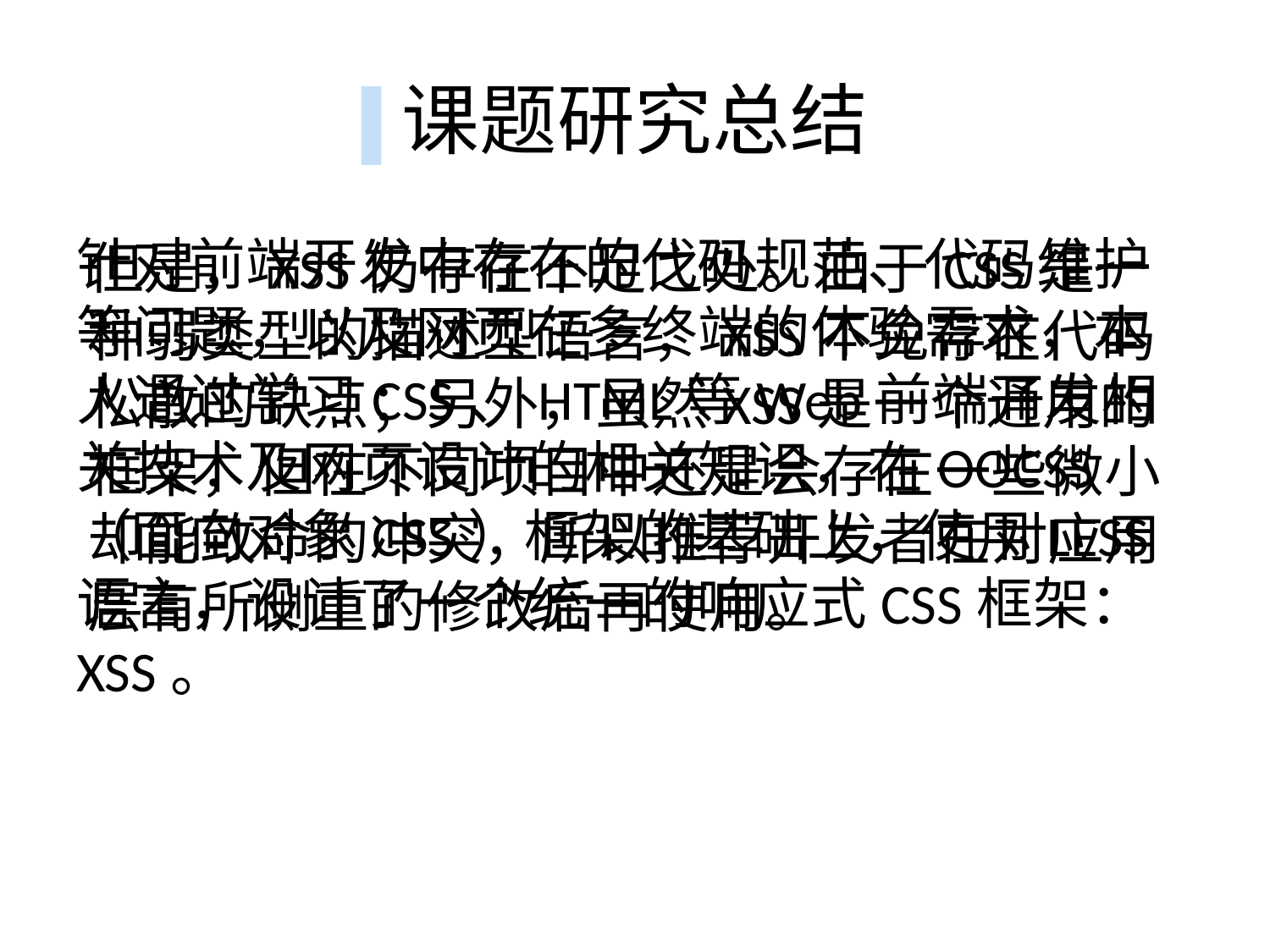

# 课题研究总结

针对前端开发中存在的代码规范、代码维护等问题，以及网页在多终端的体验需求，本人通过学习CSS、HTML等Web前端开发相关技术及网页设计的相关知识，在OOCSS（面向对象CSS）框架的基础上，使用LESS语言，设计了一个统一的响应式CSS框架：XSS。
但是，XSS仍存在不足之处。由于CSS是一种弱类型的描述型语言，XSS不免存在代码松散的缺点；另外，虽然XSS是一个通用的框架，但在不同项目中还是会存在一些微小却能致命的冲突，所以推荐开发者在对应用层有所侧重的修改后再使用。